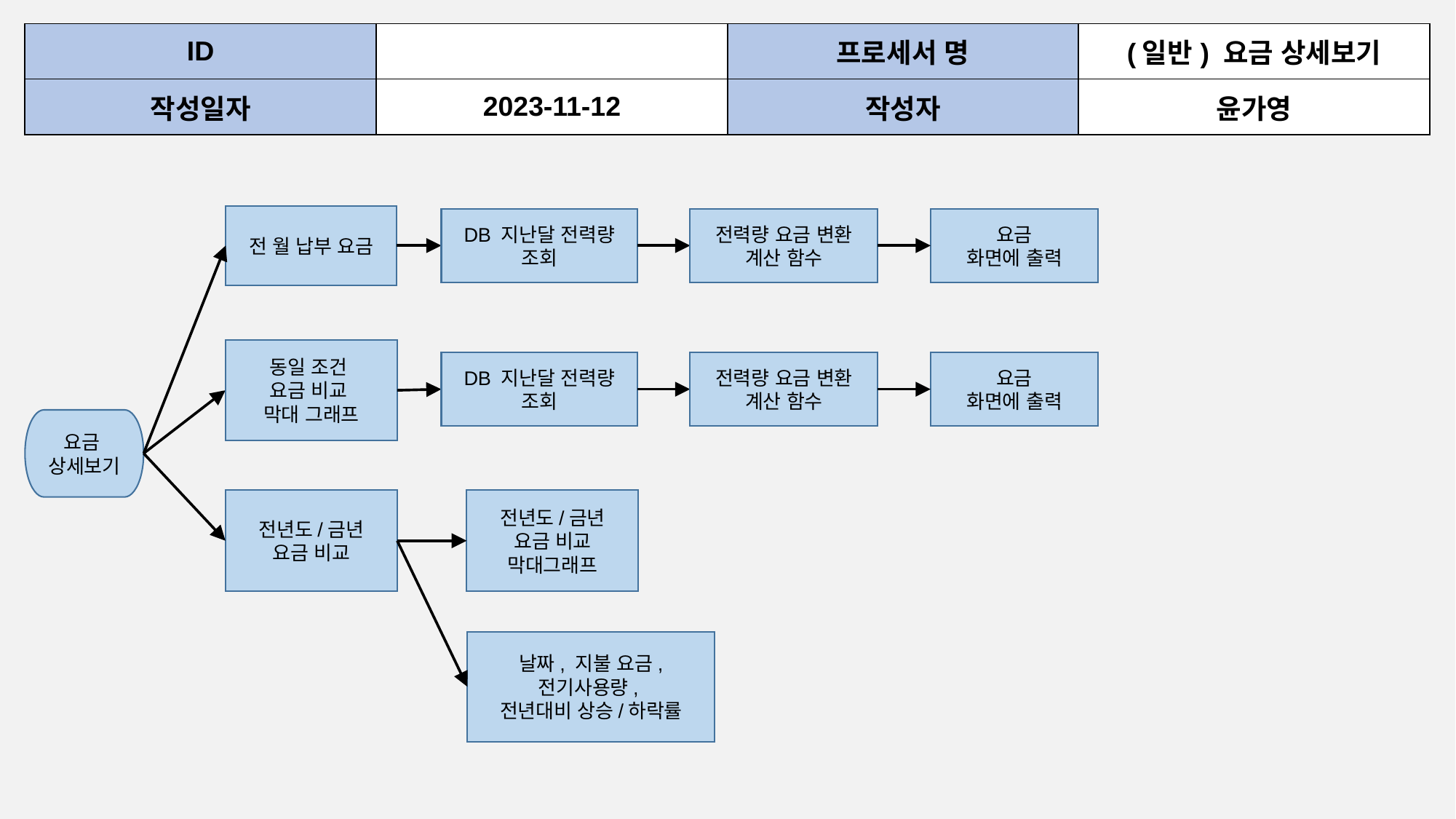

| ID |  | 프로세서 명 | (일반) 요금 상세보기 |
| --- | --- | --- | --- |
| 작성일자 | 2023-11-12 | 작성자 | 윤가영 |
전 월 납부 요금
DB 지난달 전력량 조회
전력량 요금 변환
계산 함수
요금
화면에 출력
동일 조건
요금 비교
막대 그래프
DB 지난달 전력량 조회
전력량 요금 변환
계산 함수
요금
화면에 출력
요금
상세보기
전년도/금년
요금 비교
전년도/금년
요금 비교
막대그래프
날짜, 지불 요금,
전기사용량,
전년대비 상승/하락률